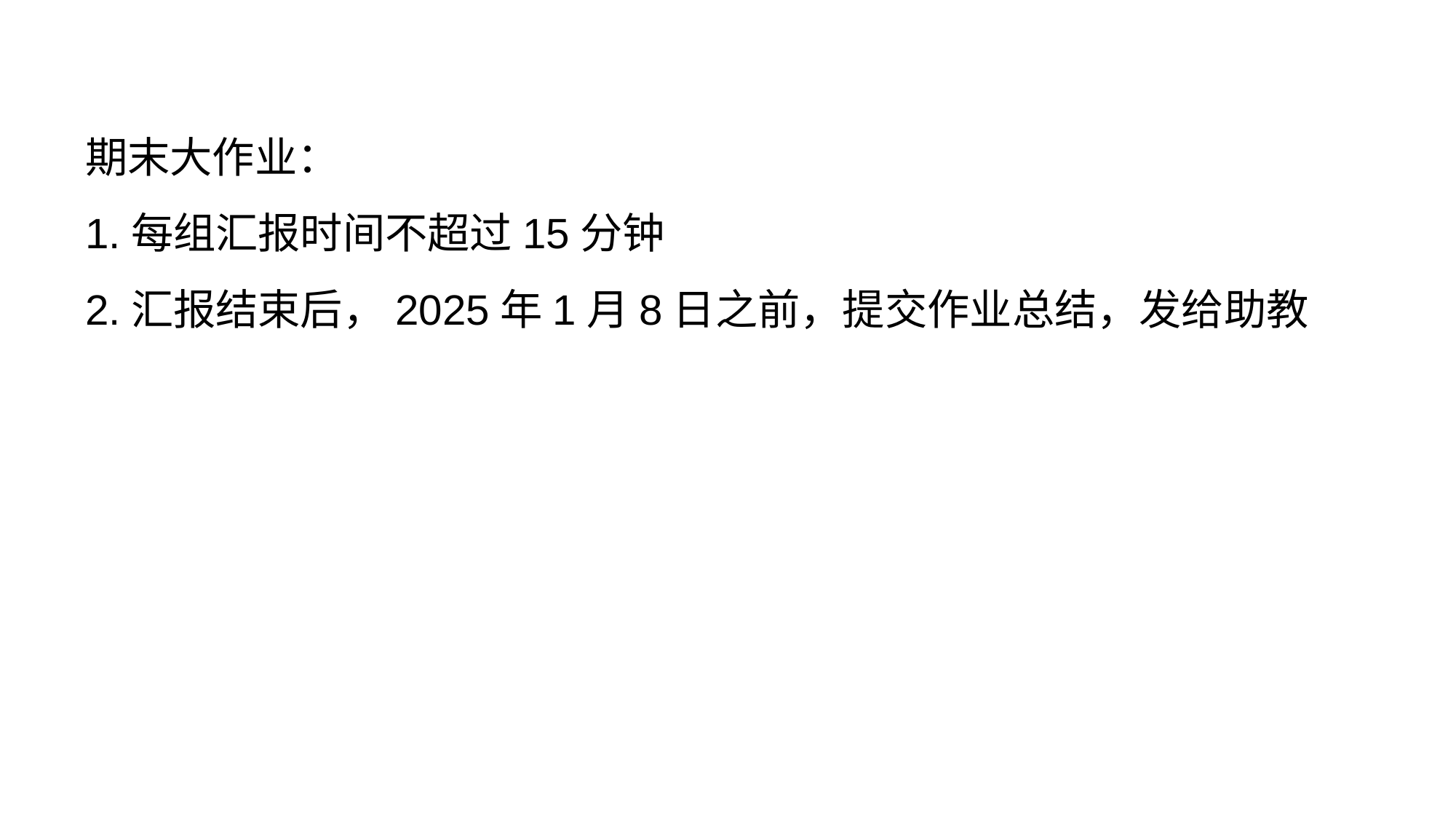

期末大作业：
1.每组汇报时间不超过15分钟
2.汇报结束后，2025年1月8日之前，提交作业总结，发给助教